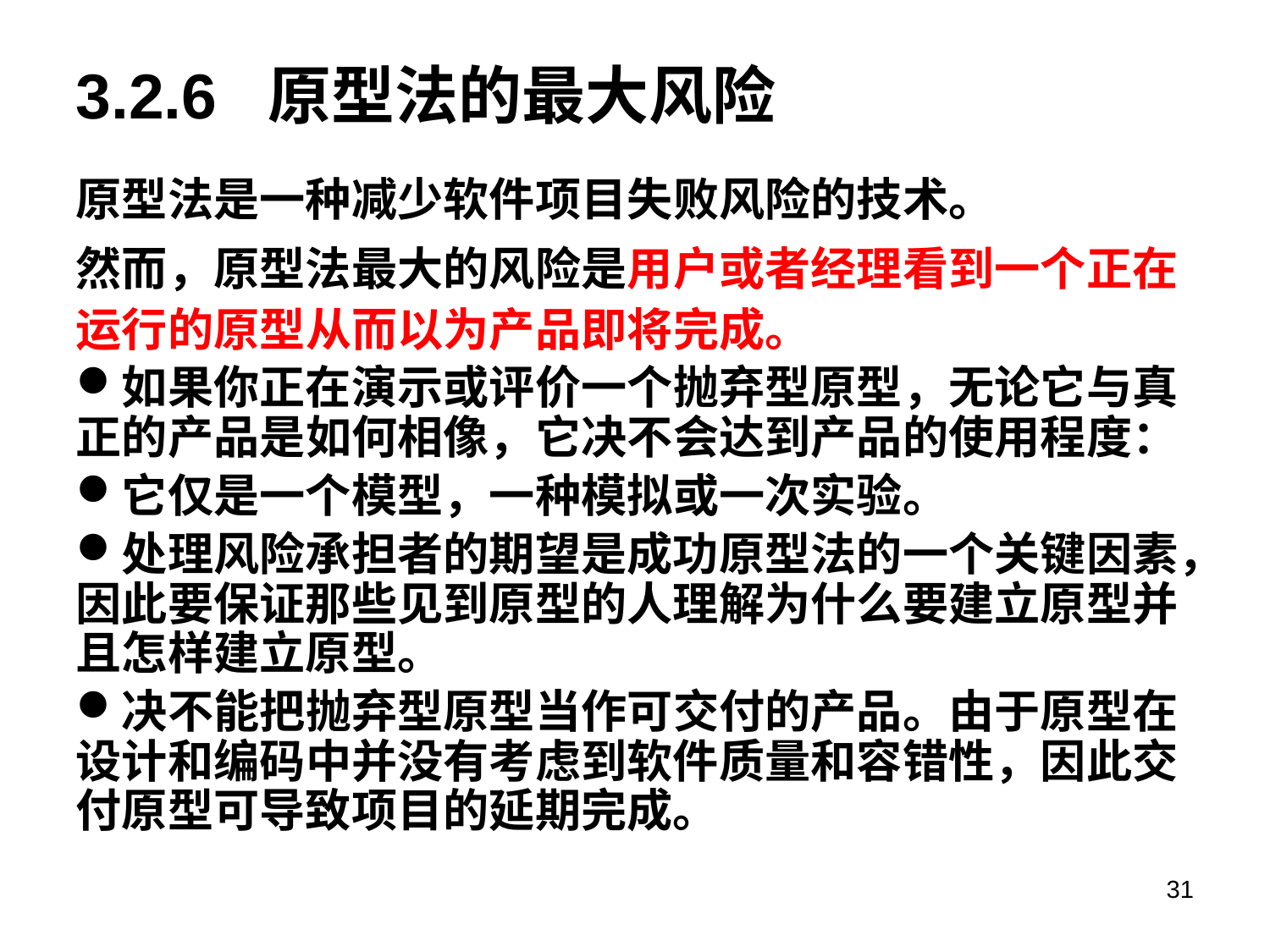

# 3.2.6  原型法的最大风险
原型法是一种减少软件项目失败风险的技术。
然而，原型法最大的风险是用户或者经理看到一个正在运行的原型从而以为产品即将完成。
如果你正在演示或评价一个抛弃型原型，无论它与真正的产品是如何相像，它决不会达到产品的使用程度：
它仅是一个模型，一种模拟或一次实验。
处理风险承担者的期望是成功原型法的一个关键因素，因此要保证那些见到原型的人理解为什么要建立原型并且怎样建立原型。
决不能把抛弃型原型当作可交付的产品。由于原型在设计和编码中并没有考虑到软件质量和容错性，因此交付原型可导致项目的延期完成。
31